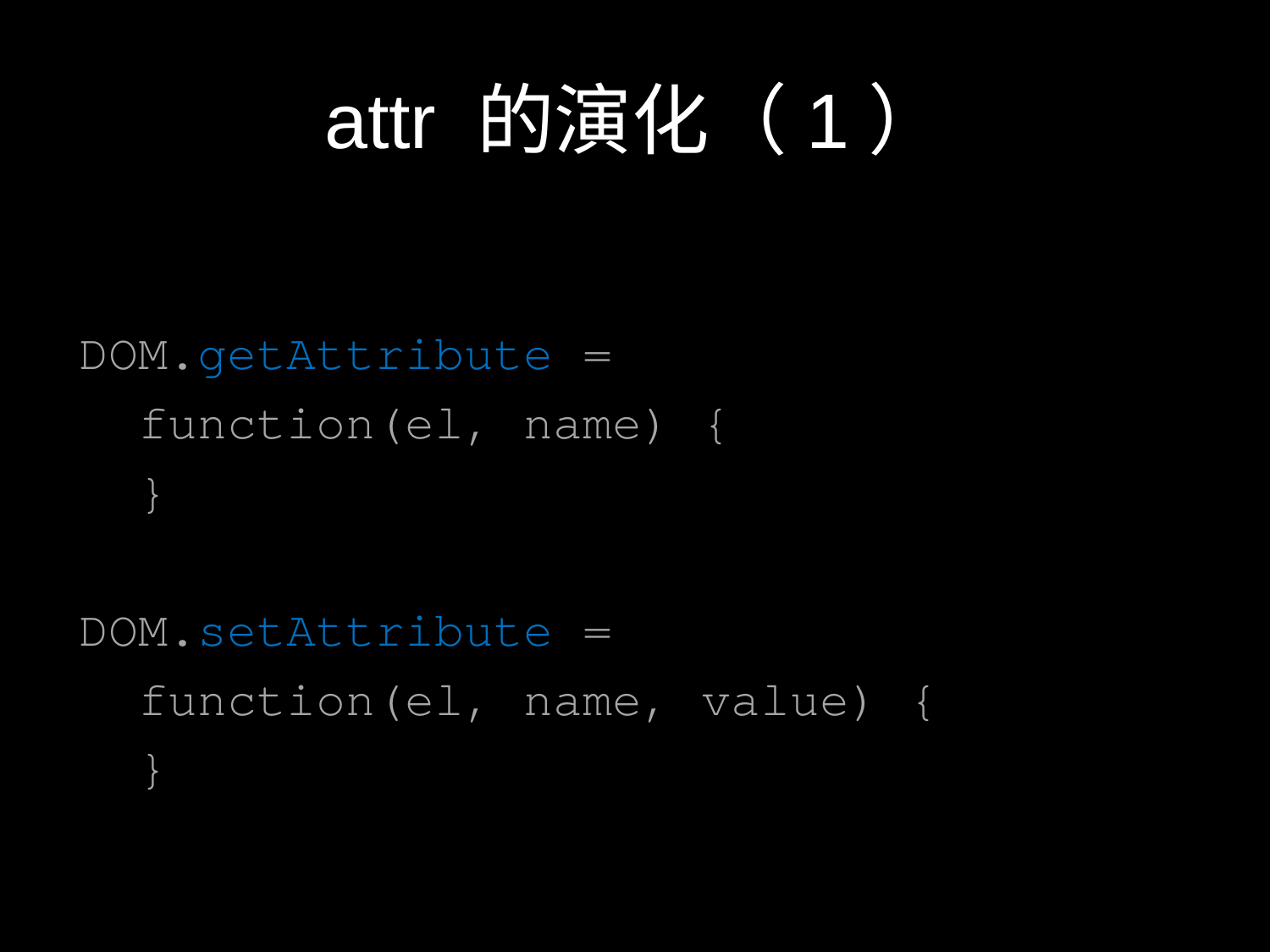

# attr 的演化（1）
DOM.getAttribute =
  function(el, name) {
  }

DOM.setAttribute =
  function(el, name, value) {
  }